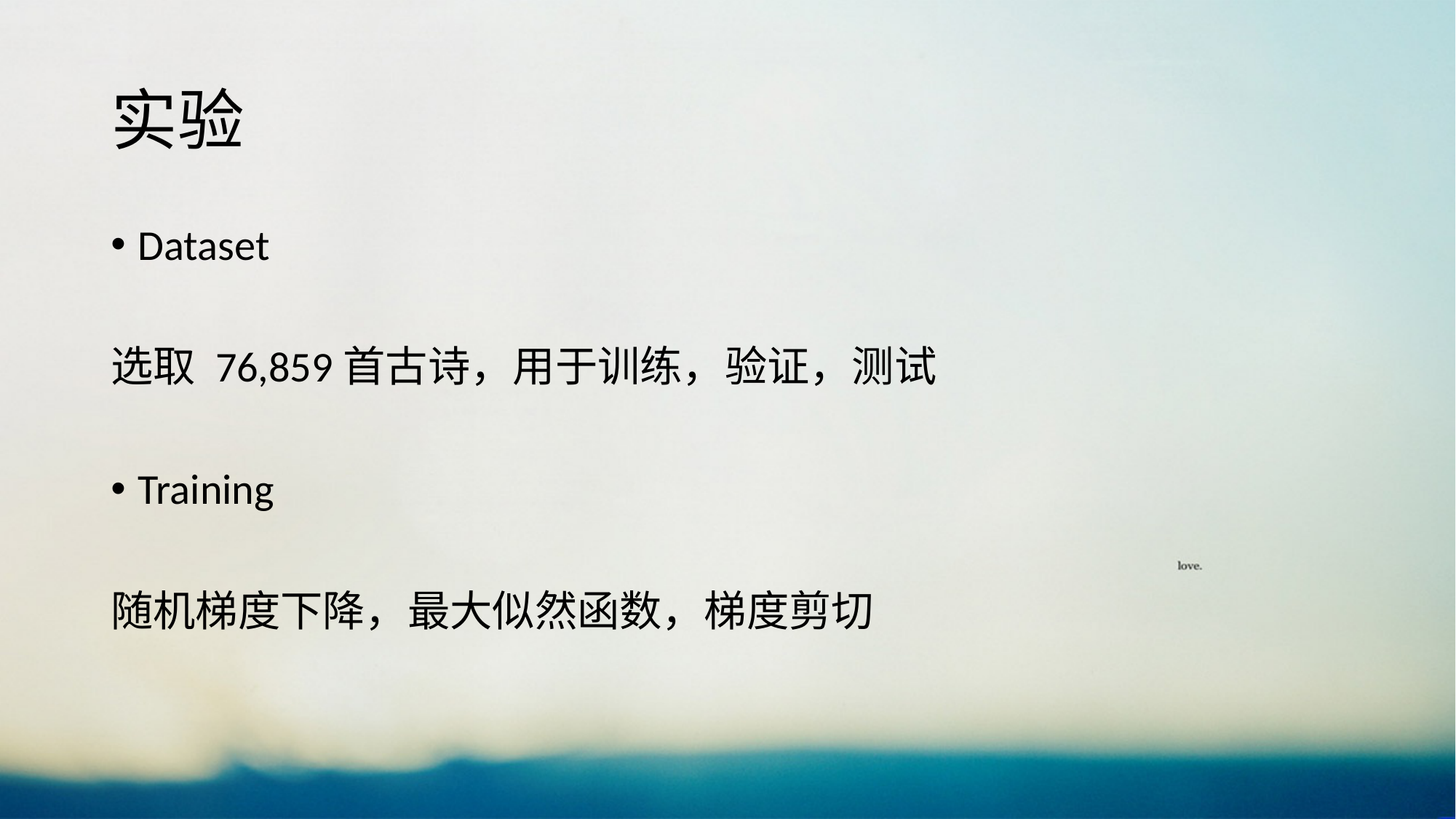

# 实验
Dataset

选取 76,859首古诗，用于训练，验证，测试

Training

随机梯度下降，最大似然函数，梯度剪切